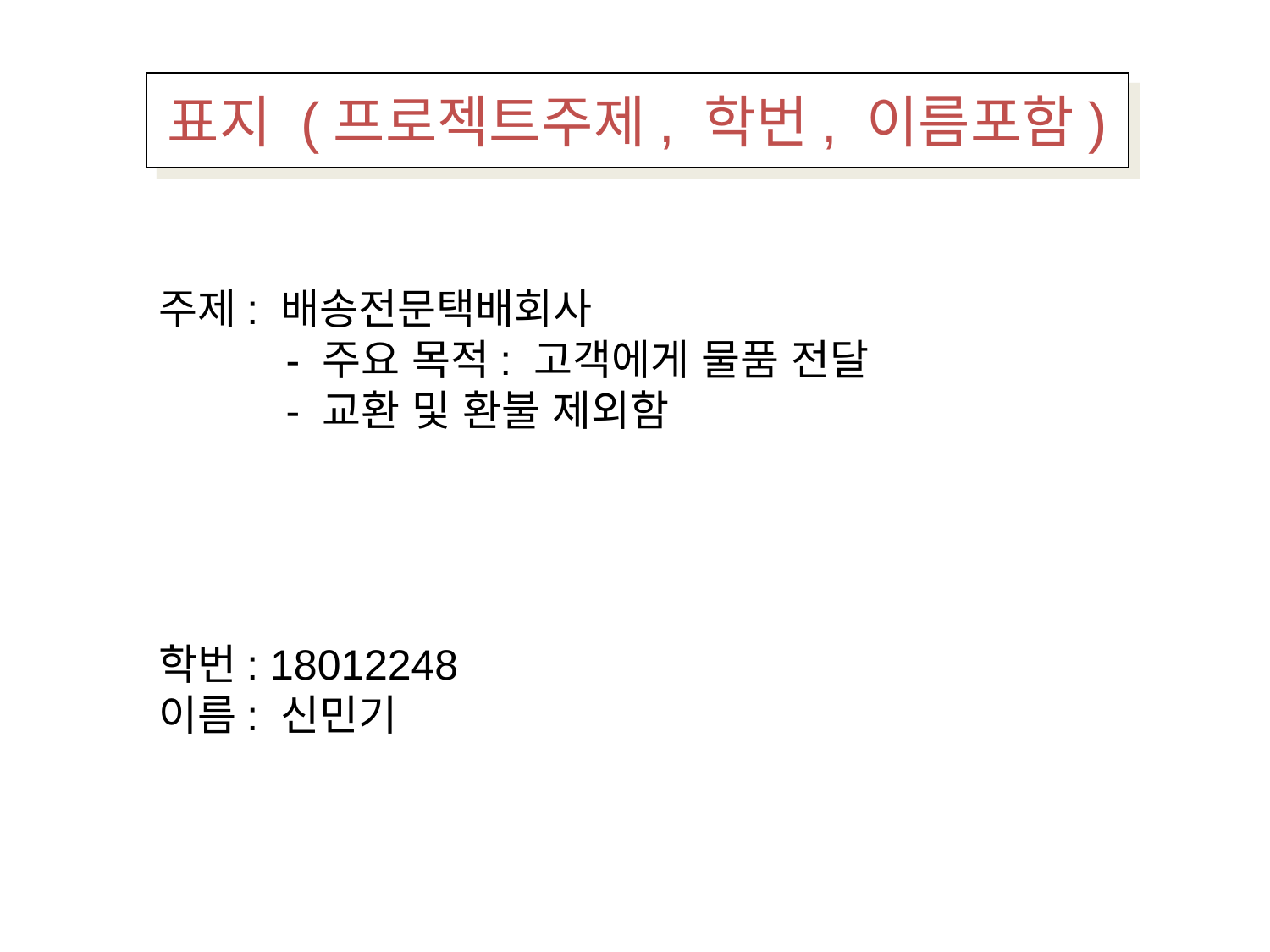

표지 (프로젝트주제, 학번, 이름포함)
주제: 배송전문택배회사
	- 주요 목적: 고객에게 물품 전달
	- 교환 및 환불 제외함

학번: 18012248
이름: 신민기